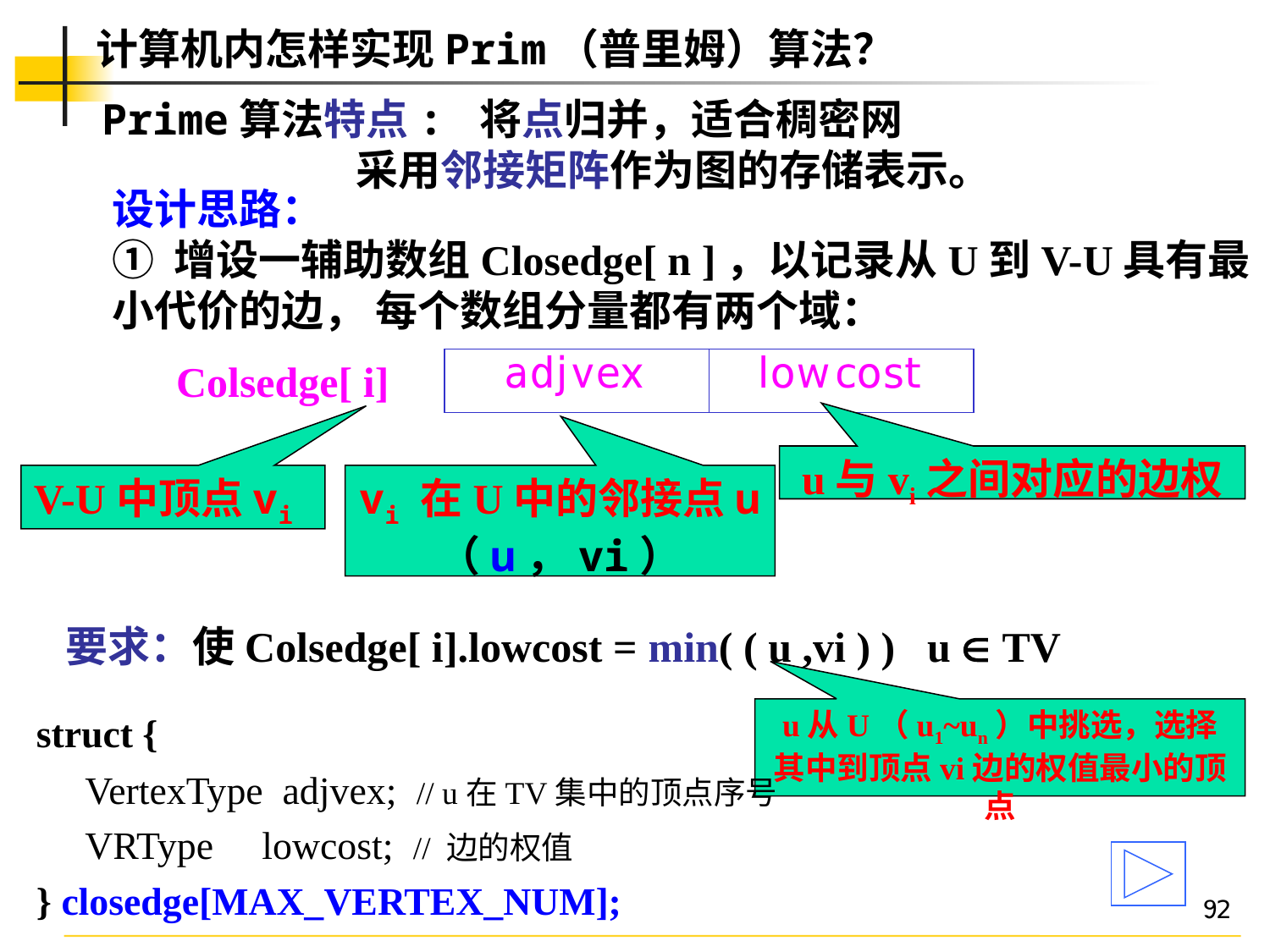

# 计算机内怎样实现Prim（普里姆）算法？
Prime算法特点: 将点归并，适合稠密网
		采用邻接矩阵作为图的存储表示。
设计思路：
① 增设一辅助数组Closedge[ n ]，以记录从U到V-U具有最小代价的边， 每个数组分量都有两个域：
Colsedge[ i]
| adjvex | lowcost |
| --- | --- |
u与vi之间对应的边权
V-U中顶点vi
vi 在U中的邻接点u
（u，vi）
要求：使Colsedge[ i].lowcost = min( ( u ,vi ) )   u ∈ TV
struct {
     VertexType  adjvex;  // u在TV集中的顶点序号
     VRType     lowcost;  // 边的权值
} closedge[MAX_VERTEX_NUM];
u从U（u1~un）中挑选，选择其中到顶点vi边的权值最小的顶点

92